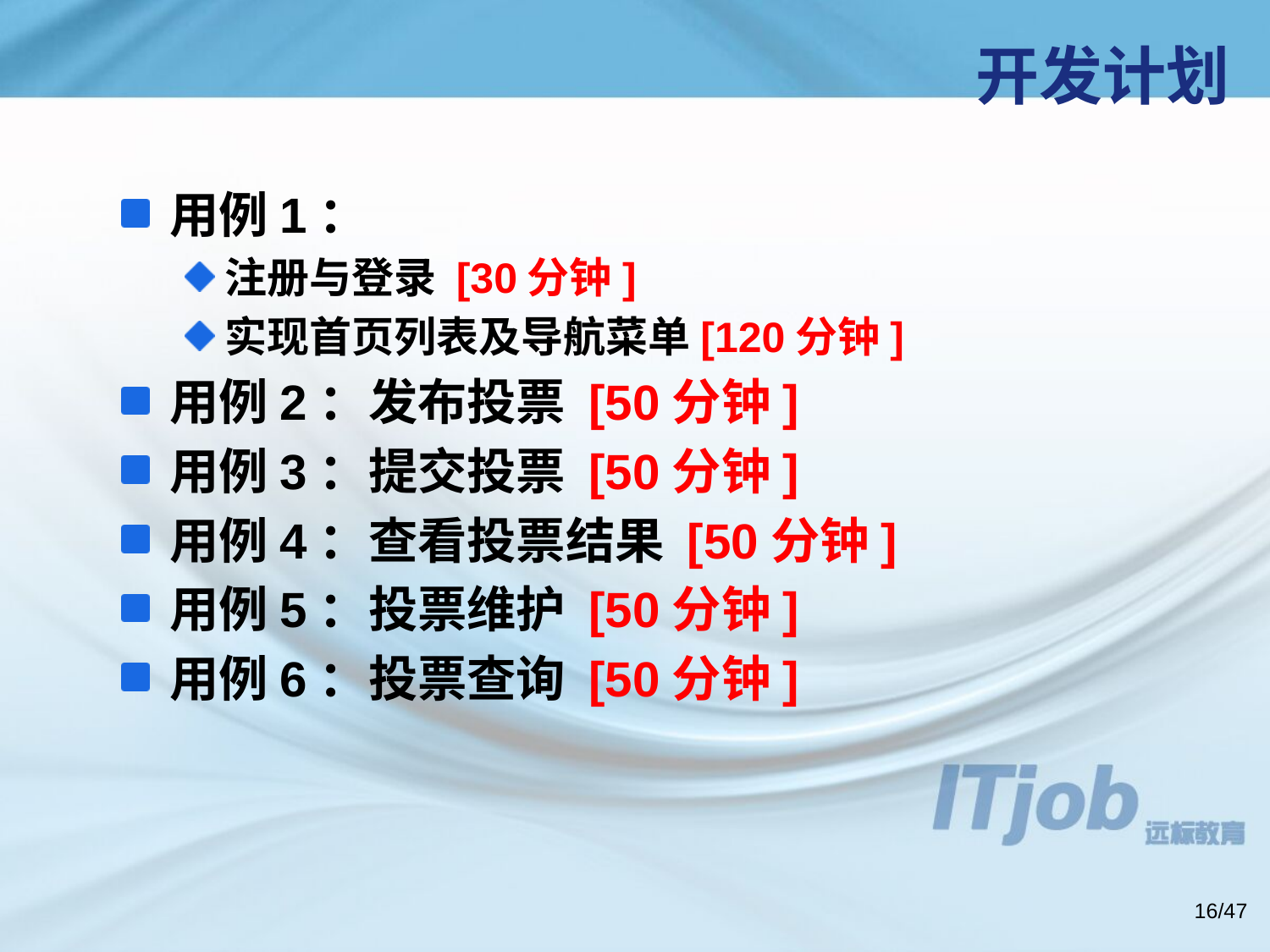

# 开发计划
用例1：
注册与登录 [30分钟]
实现首页列表及导航菜单[120分钟]
用例2：发布投票 [50分钟]
用例3：提交投票 [50分钟]
用例4：查看投票结果 [50分钟]
用例5：投票维护 [50分钟]
用例6：投票查询 [50分钟]
16/47